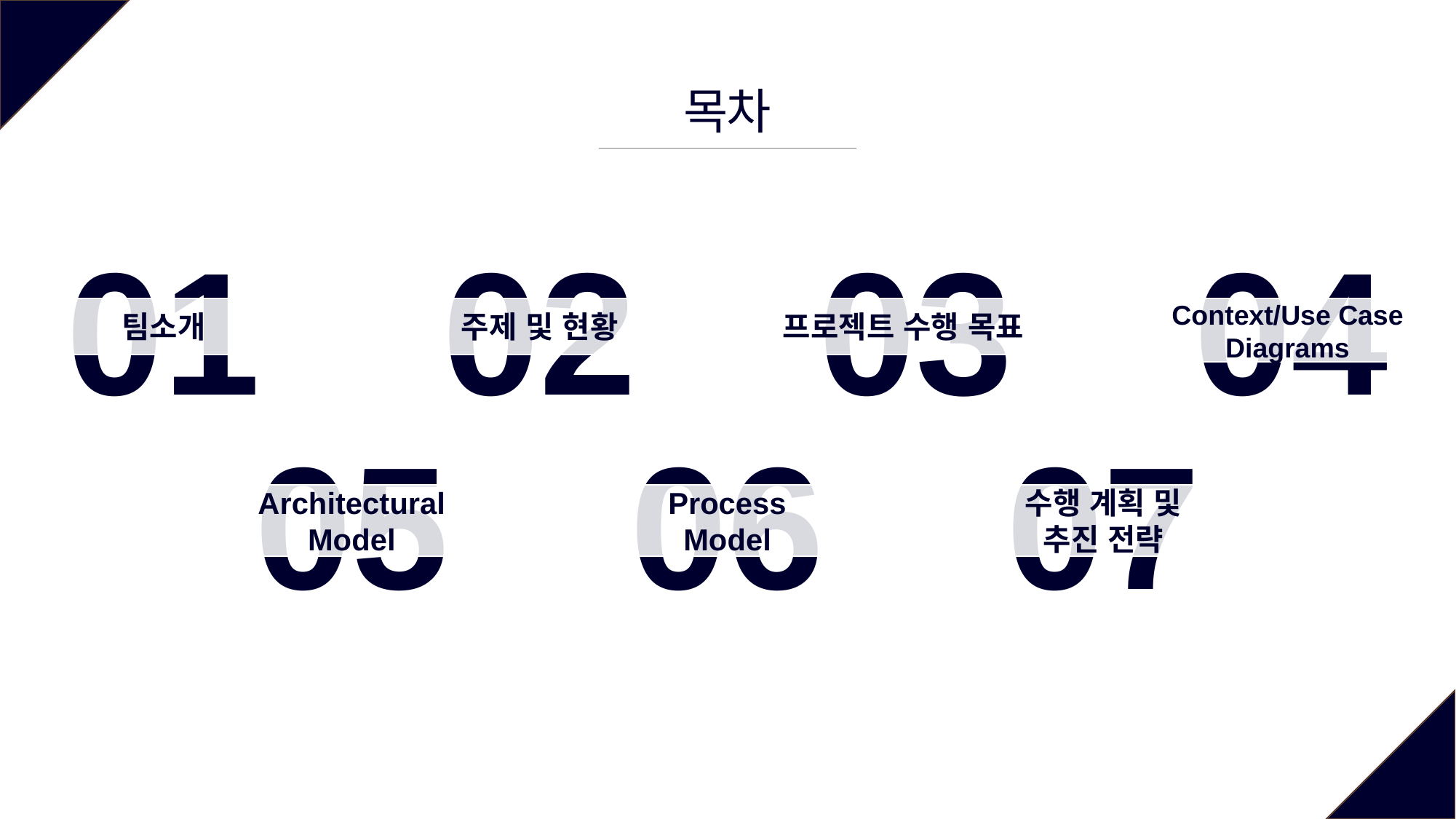

목차
01
02
03
04
Context/Use Case
Diagrams
팀소개
주제 및 현황
프로젝트 수행 목표
05
06
07
수행 계획 및
추진 전략
Process
Model
Architectural Model